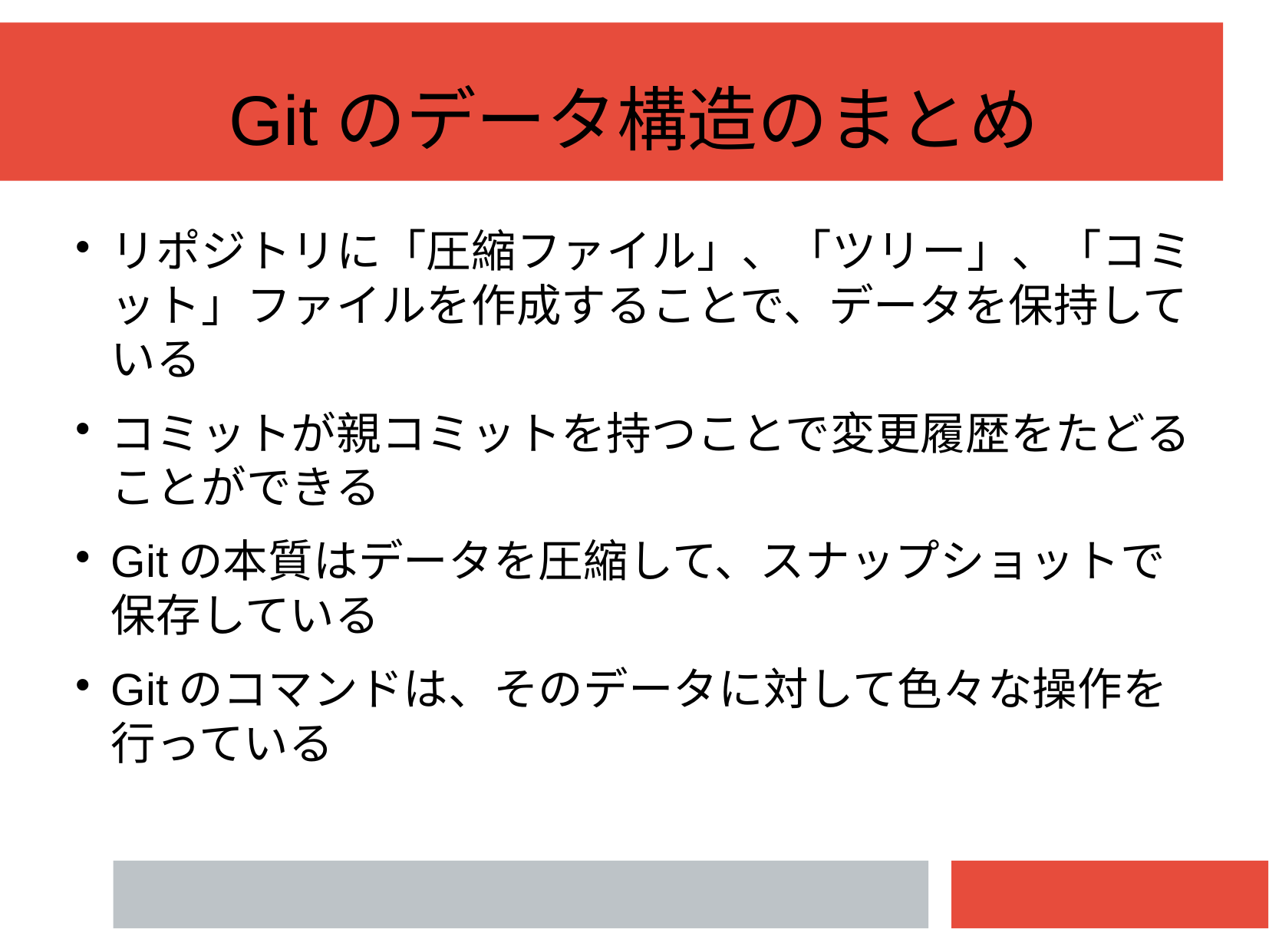

Gitのデータ構造のまとめ
リポジトリに「圧縮ファイル」、「ツリー」、「コミット」ファイルを作成することで、データを保持している
コミットが親コミットを持つことで変更履歴をたどることができる
Gitの本質はデータを圧縮して、スナップショットで保存している
Gitのコマンドは、そのデータに対して色々な操作を行っている